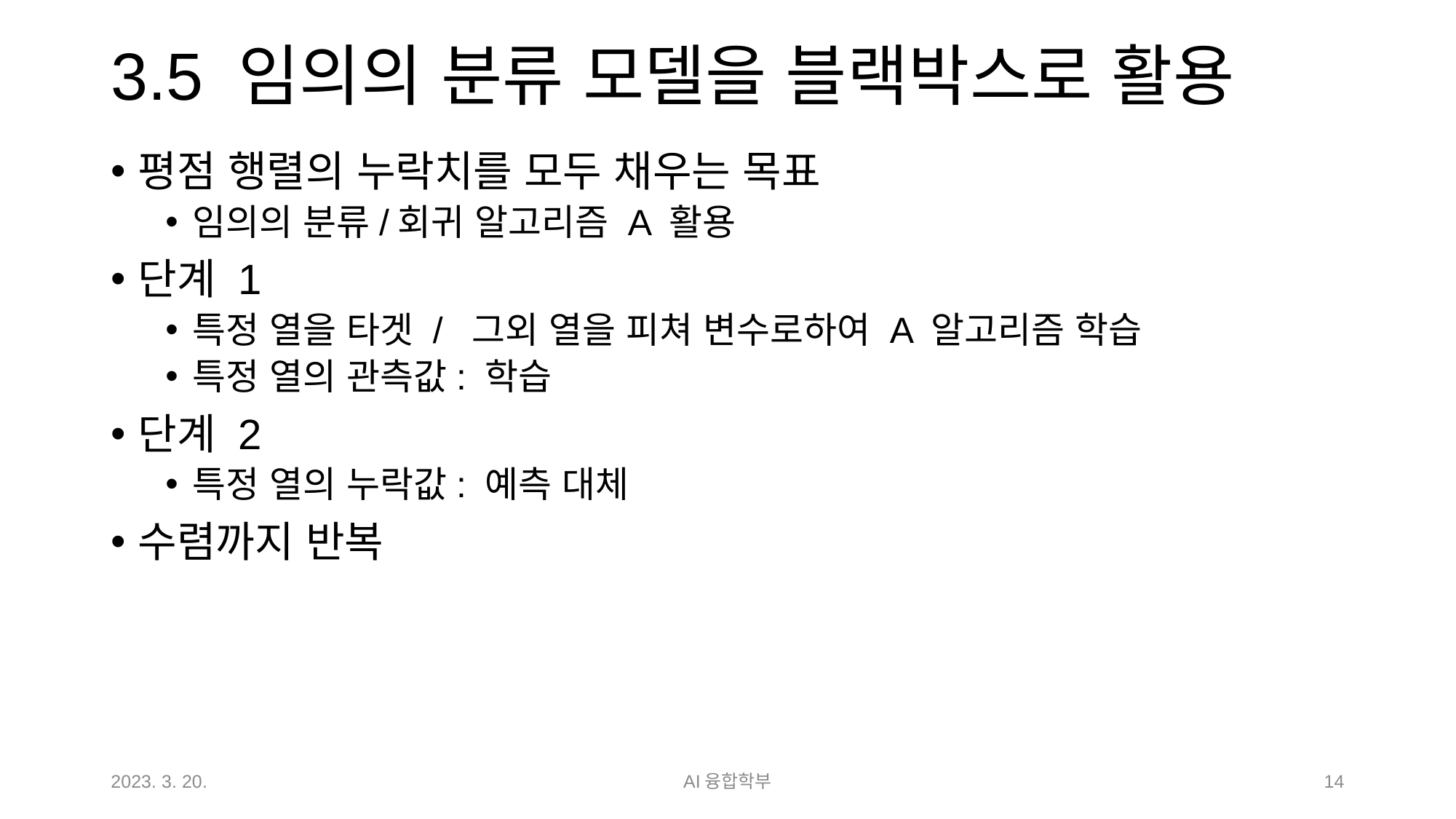

# 3.5 임의의 분류 모델을 블랙박스로 활용
평점 행렬의 누락치를 모두 채우는 목표
임의의 분류/회귀 알고리즘 A 활용
단계 1
특정 열을 타겟 /  그외 열을 피쳐 변수로하여 A 알고리즘 학습
특정 열의 관측값: 학습
단계 2
특정 열의 누락값: 예측 대체
수렴까지 반복
2023. 3. 20.
AI융합학부
14